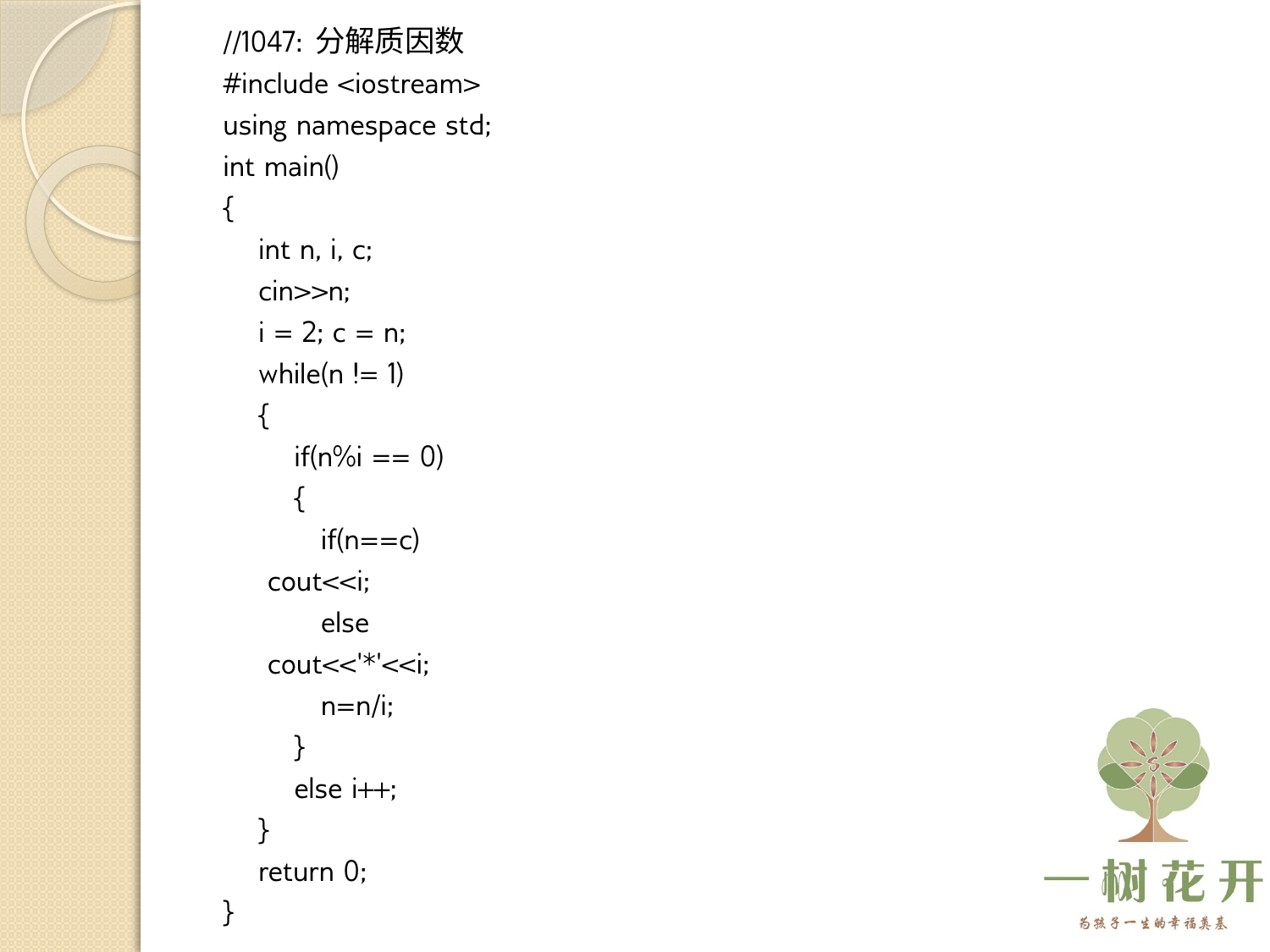

//1047: 分解质因数
#include <iostream>
using namespace std;
int main()
{
    int n, i, c;
    cin>>n;
    i = 2; c = n;
    while(n != 1)
    {
        if(n%i == 0)
        {
           if(n==c)
		     cout<<i;
           else
		     cout<<'*'<<i;
           n=n/i;
        }
        else i++;
    }
    return 0;
}